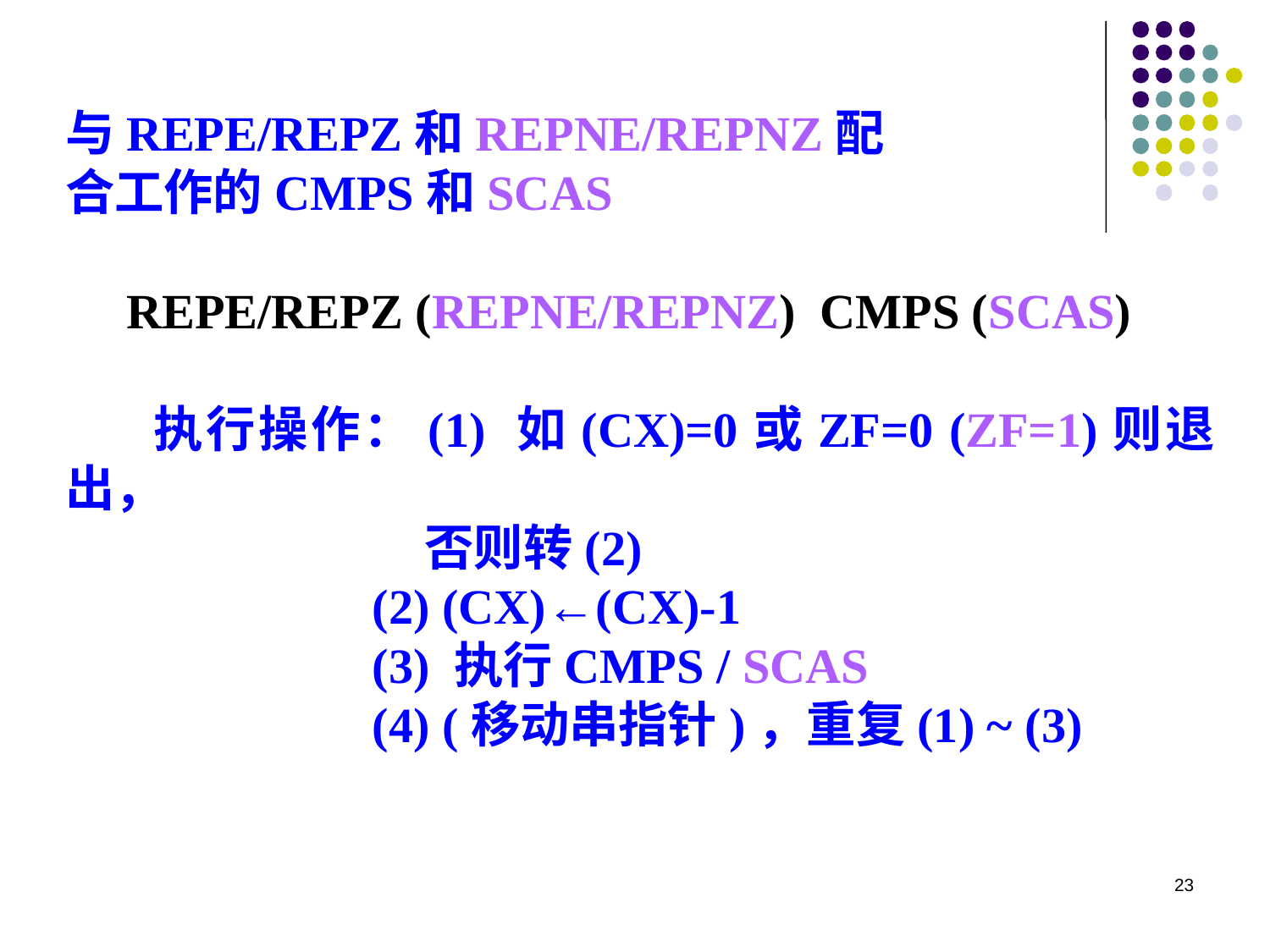

与REPE/REPZ和REPNE/REPNZ配
合工作的CMPS和SCAS

     REPE/REPZ (REPNE/REPNZ)  CMPS (SCAS)

     执行操作：(1) 如(CX)=0或ZF=0 (ZF=1)则退出，
                               否则转(2)
                         (2) (CX)←(CX)-1
                         (3) 执行CMPS / SCAS
                         (4) (移动串指针)，重复(1) ~ (3)

23